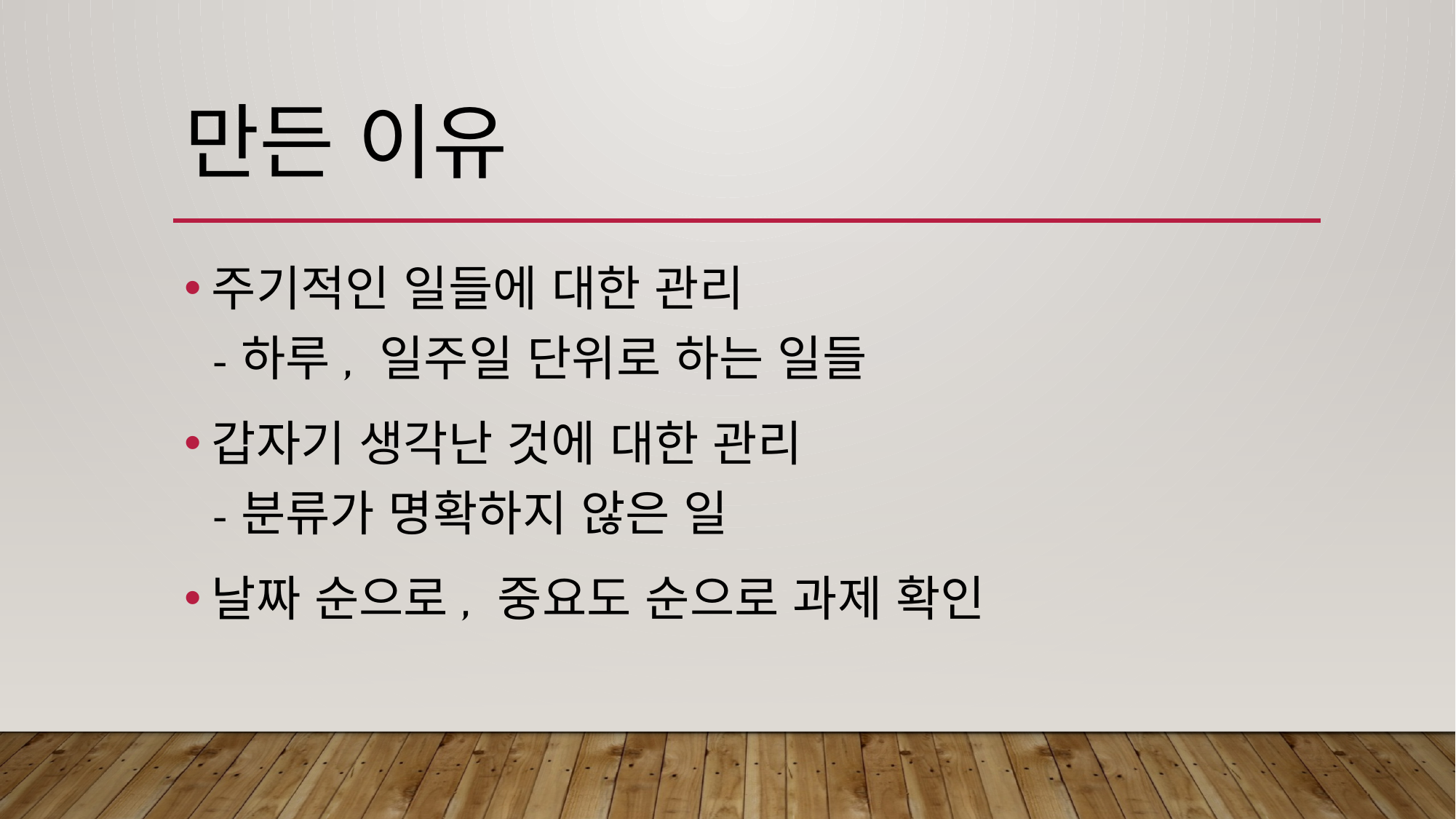

# 만든 이유
주기적인 일들에 대한 관리
-하루, 일주일 단위로 하는 일들
갑자기 생각난 것에 대한 관리
-분류가 명확하지 않은 일
날짜 순으로, 중요도 순으로 과제 확인